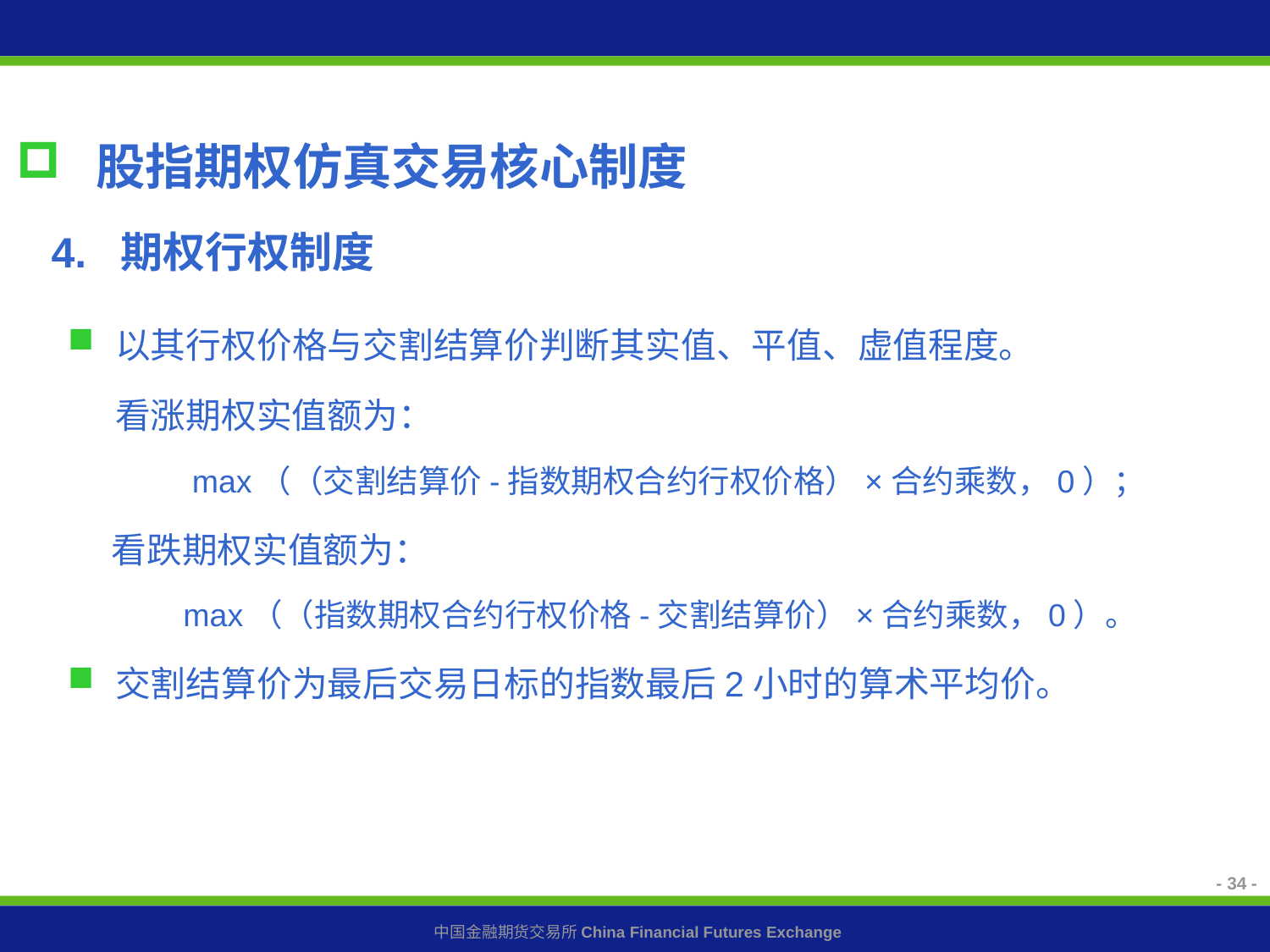

股指期权仿真交易核心制度
# 4.  期权行权制度

以其行权价格与交割结算价判断其实值、平值、虚值程度。
     看涨期权实值额为：
              max（（交割结算价-指数期权合约行权价格）×合约乘数，0）；
     看跌期权实值额为：
             max（（指数期权合约行权价格-交割结算价）×合约乘数，0）。
交割结算价为最后交易日标的指数最后2小时的算术平均价。

- 34 -